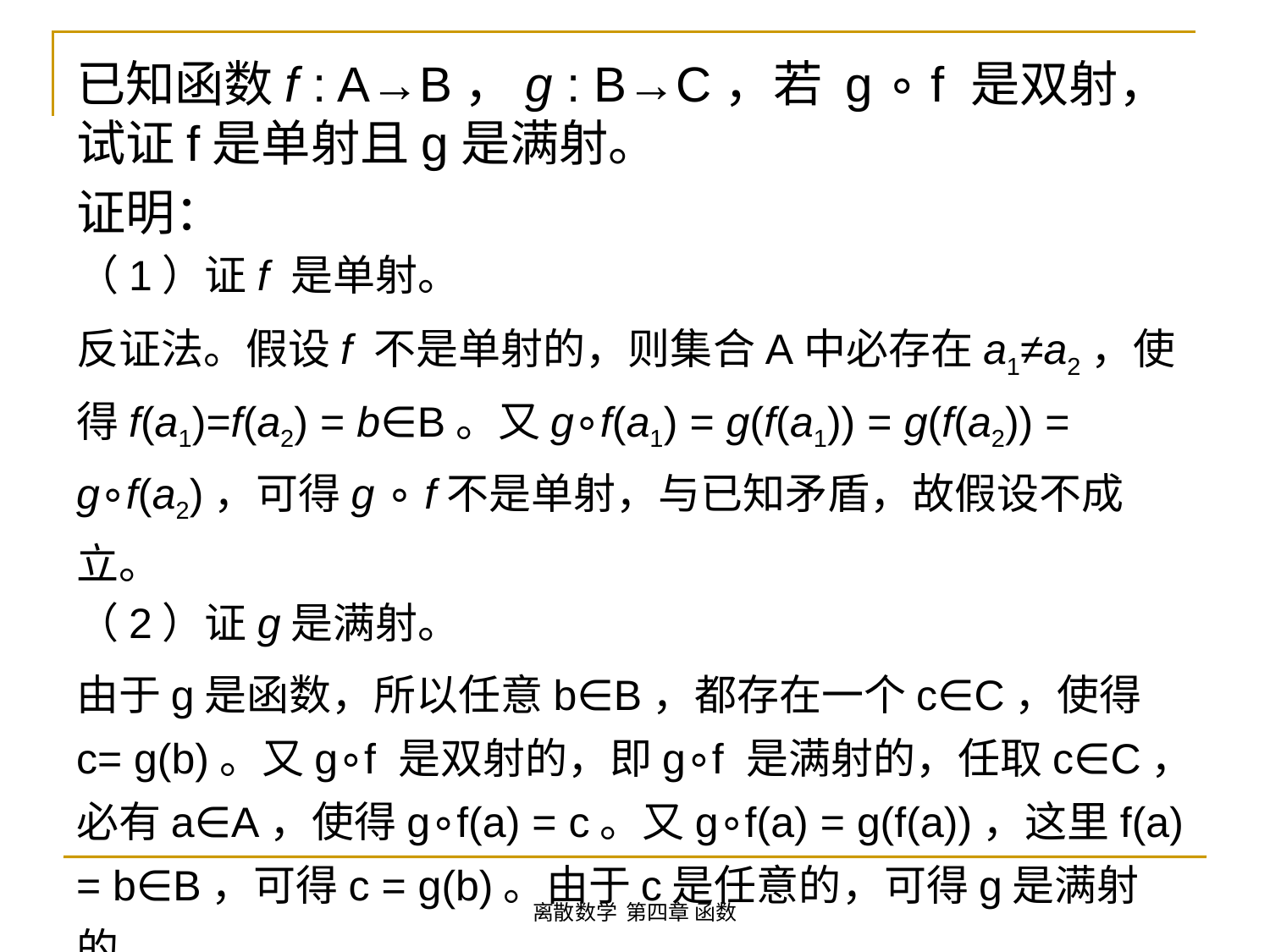

已知函数f : A→B，g : B→C，若 g ∘ f 是双射，试证f是单射且g是满射。
证明：
（1）证f 是单射。
反证法。假设f 不是单射的，则集合A中必存在a1≠a2，使得f(a1)=f(a2) = b∈B。又g∘f(a1) = g(f(a1)) = g(f(a2)) = g∘f(a2)，可得g ∘ f不是单射，与已知矛盾，故假设不成立。
（2）证g是满射。
由于g是函数，所以任意b∈B，都存在一个c∈C，使得c= g(b)。又g∘f 是双射的，即g∘f 是满射的，任取c∈C，必有a∈A，使得g∘f(a) = c。又g∘f(a) = g(f(a))，这里f(a) = b∈B，可得c = g(b)。由于c是任意的，可得g是满射的。

20
离散数学  第四章 函数